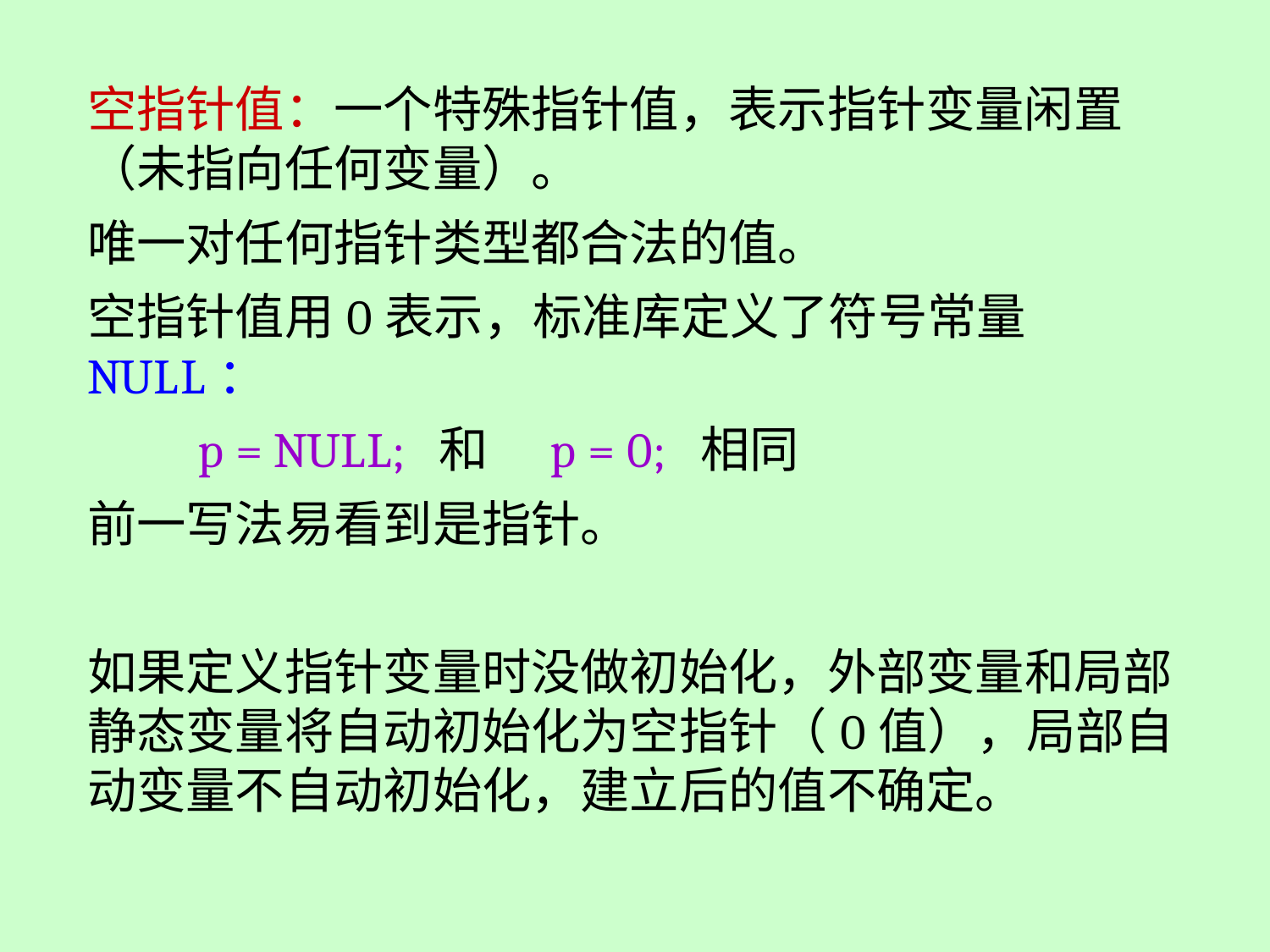

空指针值：一个特殊指针值，表示指针变量闲置（未指向任何变量）。
唯一对任何指针类型都合法的值。
空指针值用0表示，标准库定义了符号常量 NULL：
　　p = NULL;  和　p = 0;  相同
前一写法易看到是指针。

如果定义指针变量时没做初始化，外部变量和局部静态变量将自动初始化为空指针（0值），局部自动变量不自动初始化，建立后的值不确定。

18